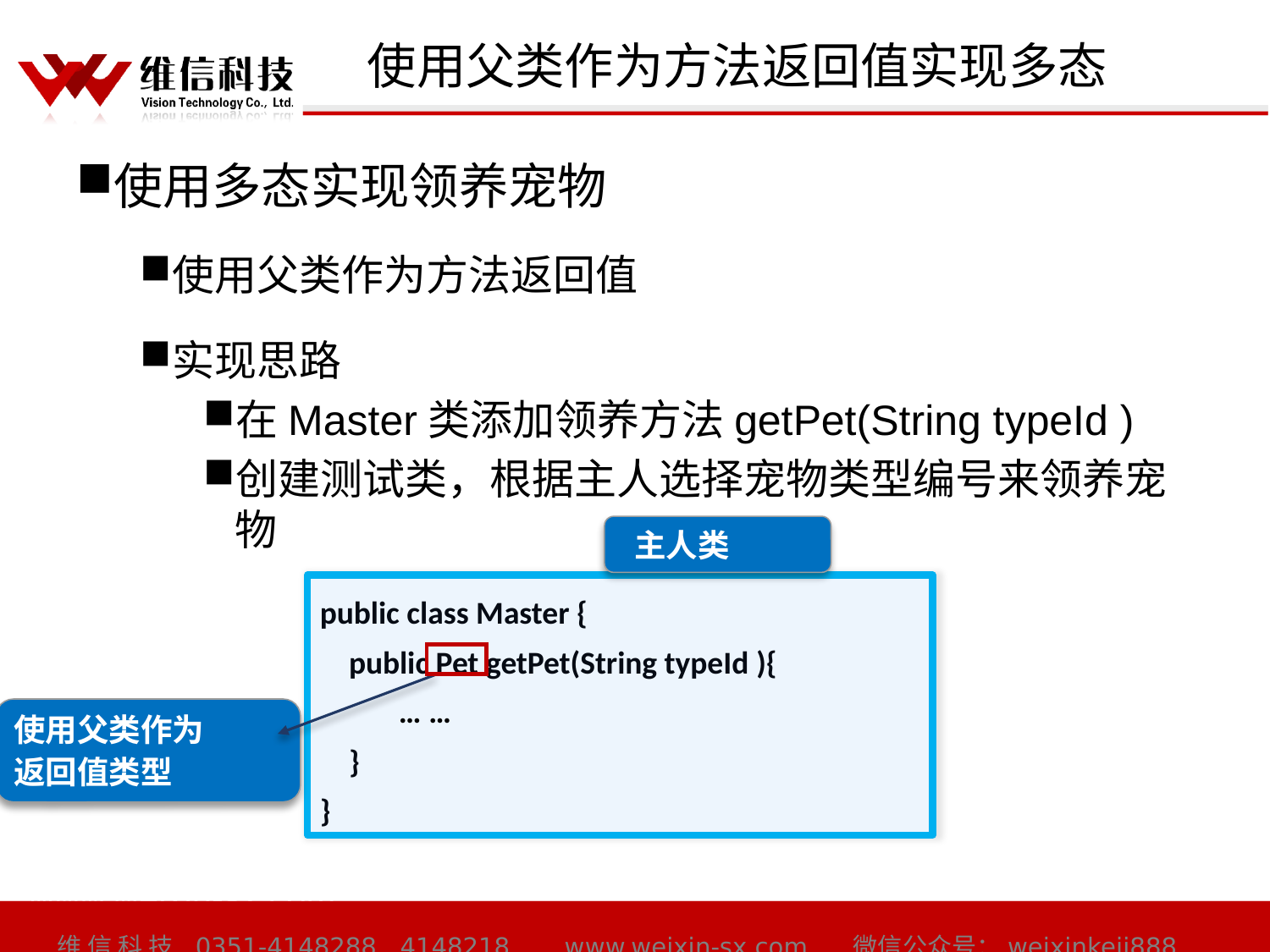

# 使用父类作为方法返回值实现多态
使用多态实现领养宠物
使用父类作为方法返回值
实现思路
在Master类添加领养方法getPet(String typeId )
创建测试类，根据主人选择宠物类型编号来领养宠物

 主人类
public class Master {
    public Pet getPet(String typeId ){
           … …
    }
}

使用父类作为
返回值类型